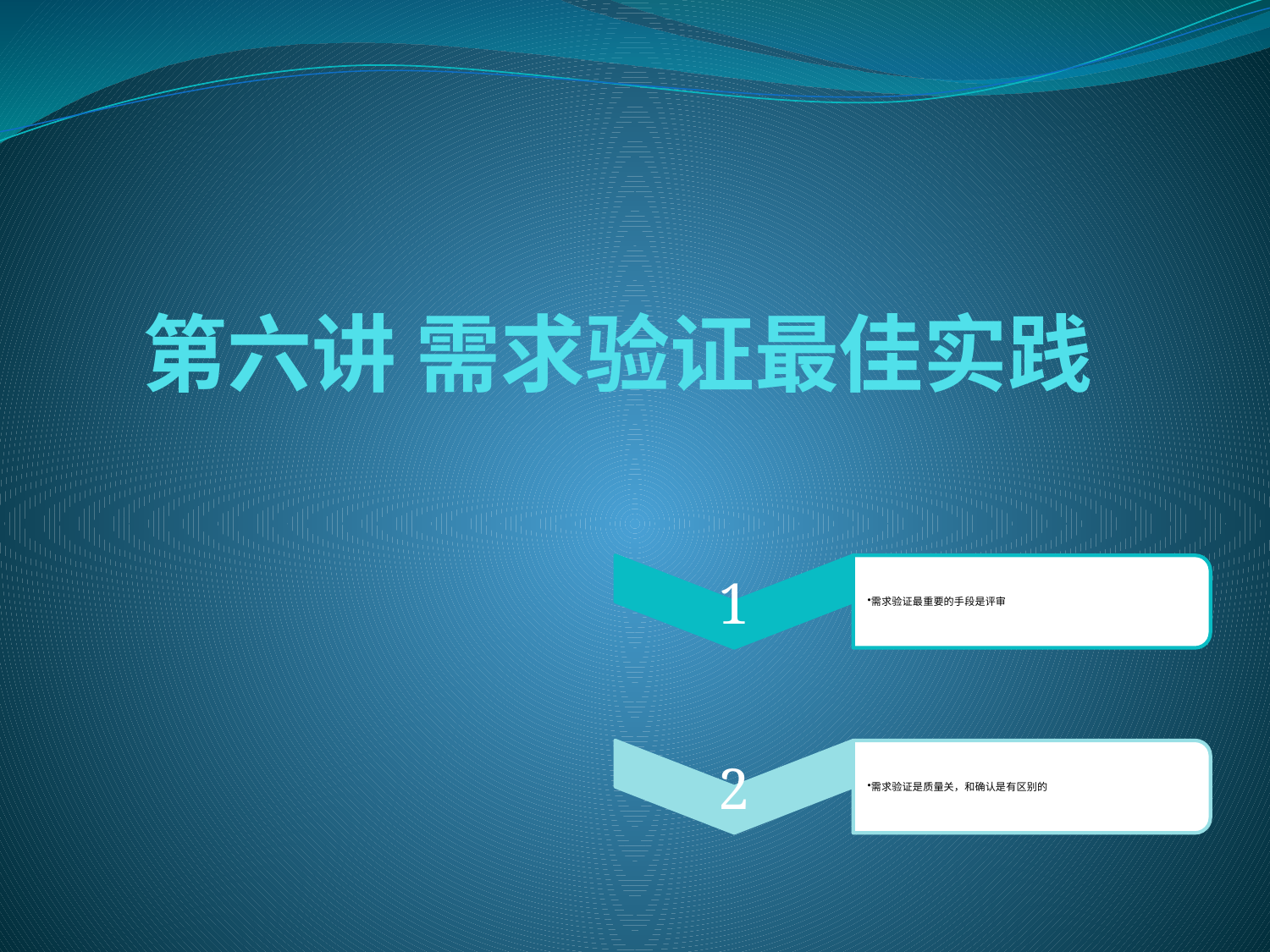

# 第六讲 需求验证最佳实践
需求验证最重要的手段是评审
2
需求验证是质量关，和确认是有区别的
1